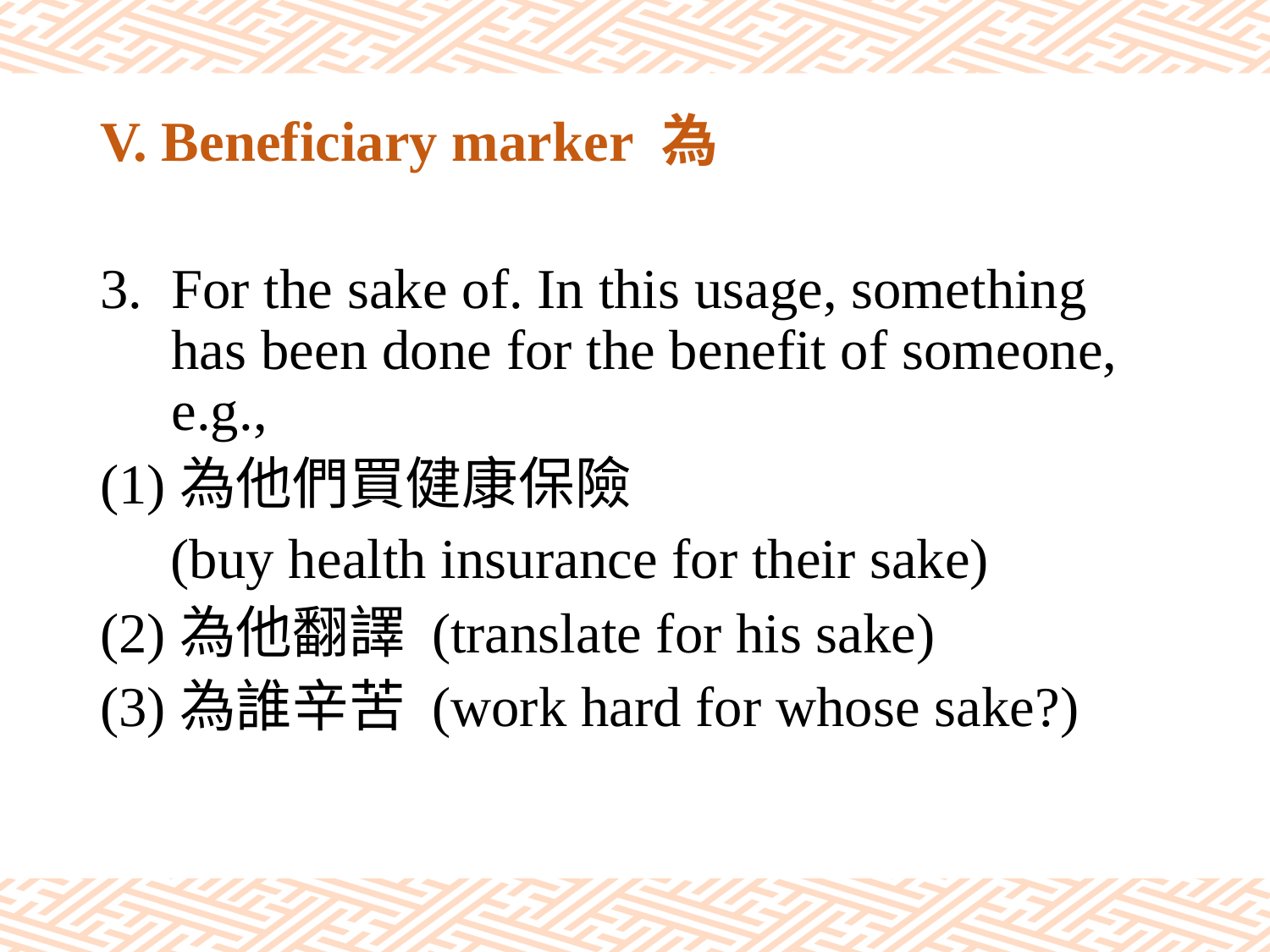

# V. Beneficiary marker 為
For the sake of. In this usage, something has been done for the benefit of someone, e.g.,
(1)為他們買健康保險
     (buy health insurance for their sake)
(2)為他翻譯 (translate for his sake)
(3)為誰辛苦 (work hard for whose sake?)